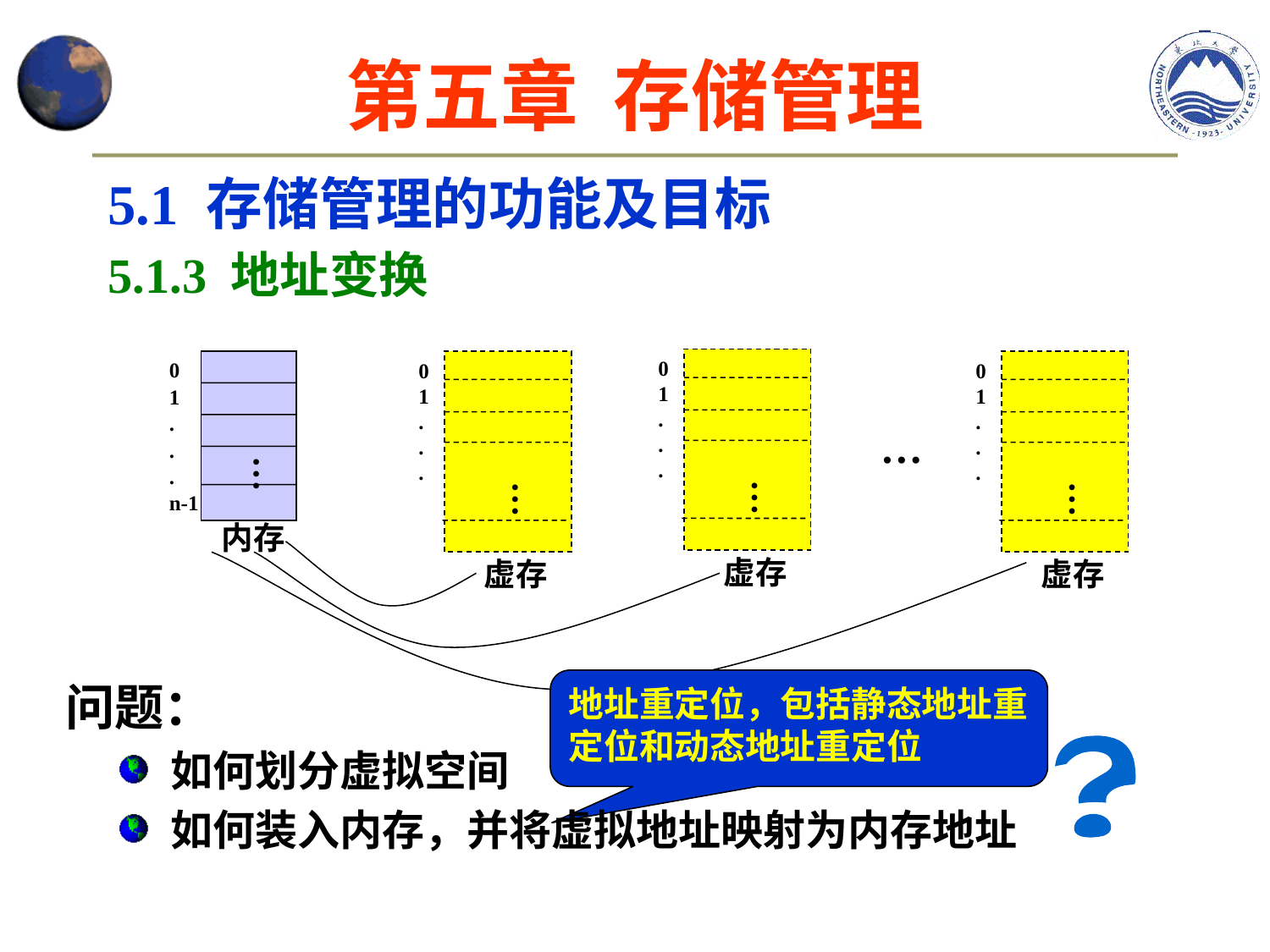

第五章  存储管理
5.1 存储管理的功能及目标
5.1.3 地址变换
0
1
.
.
.

…

虚存
0
1
.
.
.
n-1

…

内存
0
1
.
.
.

…

虚存
0
1
.
.
.

…

虚存
…

问题：
如何划分虚拟空间
如何装入内存，并将虚拟地址映射为内存地址
？
地址重定位，包括静态地址重定位和动态地址重定位